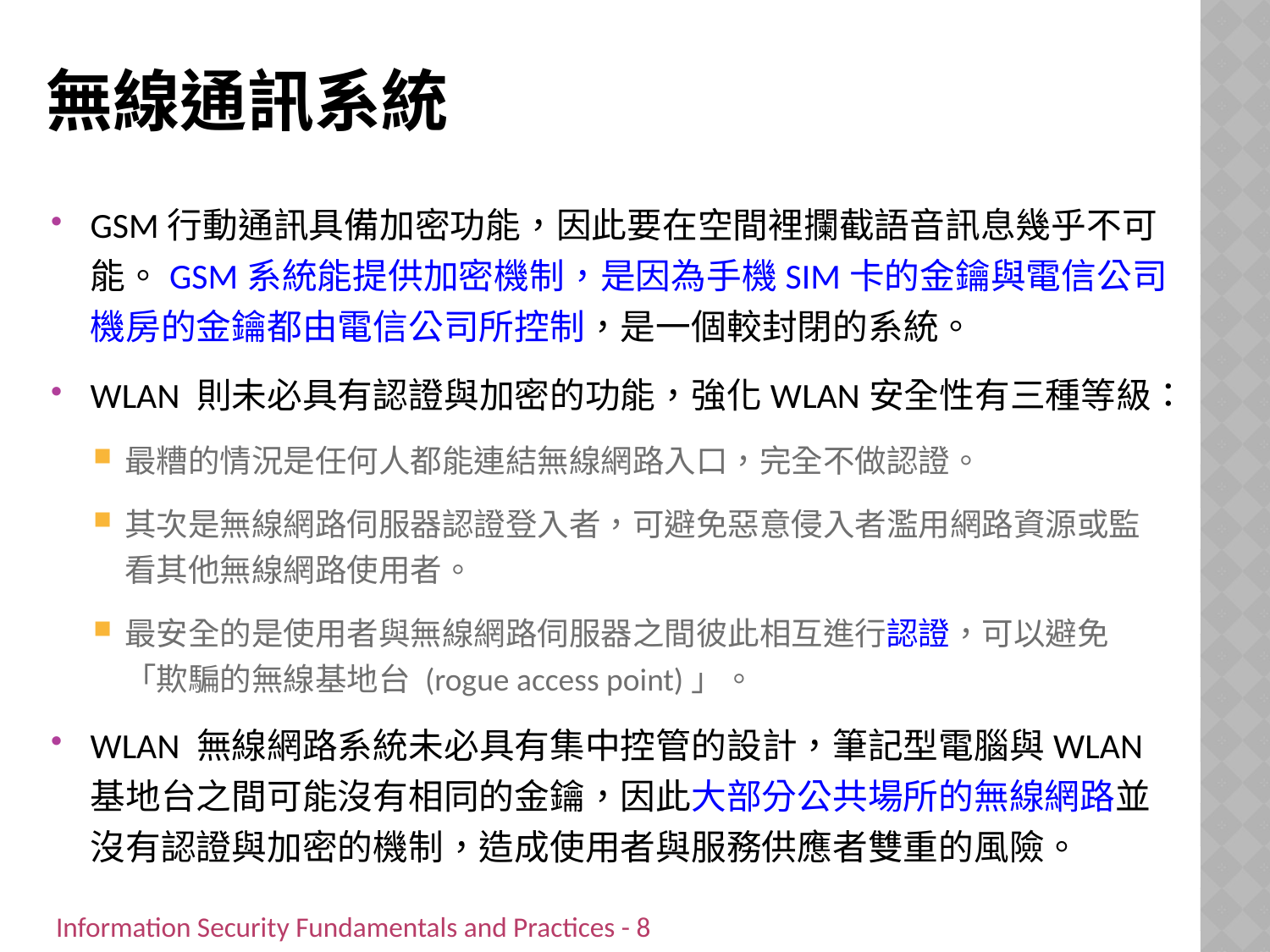

# 無線通訊系統
GSM行動通訊具備加密功能，因此要在空間裡攔截語音訊息幾乎不可能。GSM系統能提供加密機制，是因為手機SIM卡的金鑰與電信公司機房的金鑰都由電信公司所控制，是一個較封閉的系統。
WLAN 則未必具有認證與加密的功能，強化WLAN安全性有三種等級：
最糟的情況是任何人都能連結無線網路入口，完全不做認證。
其次是無線網路伺服器認證登入者，可避免惡意侵入者濫用網路資源或監看其他無線網路使用者。
最安全的是使用者與無線網路伺服器之間彼此相互進行認證，可以避免「欺騙的無線基地台 (rogue access point)」。
WLAN 無線網路系統未必具有集中控管的設計，筆記型電腦與WLAN基地台之間可能沒有相同的金鑰，因此大部分公共場所的無線網路並沒有認證與加密的機制，造成使用者與服務供應者雙重的風險。